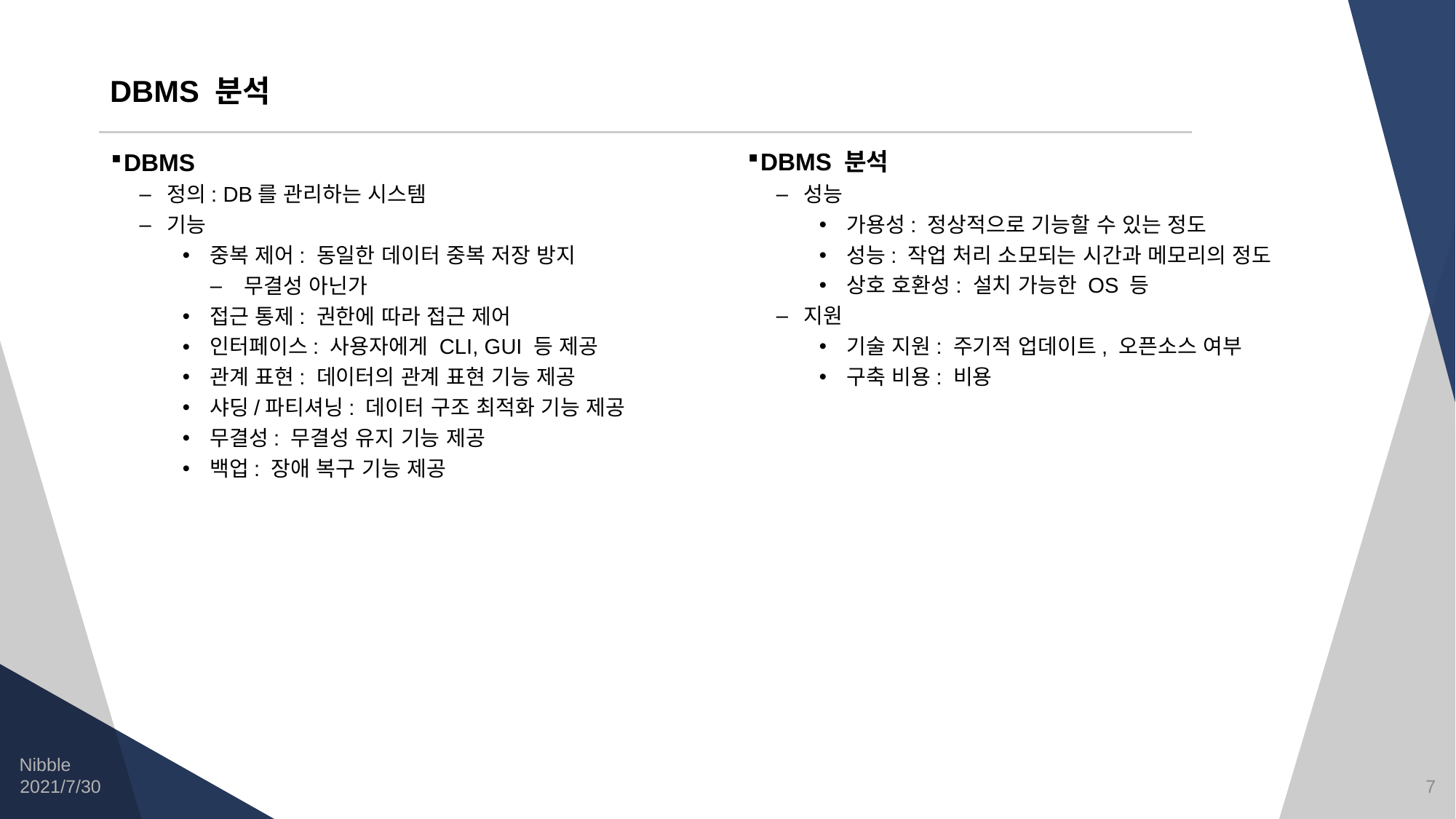

# DBMS 분석
DBMS 분석
성능
가용성: 정상적으로 기능할 수 있는 정도
성능: 작업 처리 소모되는 시간과 메모리의 정도
상호 호환성: 설치 가능한 OS 등
지원
기술 지원: 주기적 업데이트, 오픈소스 여부
구축 비용: 비용
DBMS
정의: DB를 관리하는 시스템
기능
중복 제어: 동일한 데이터 중복 저장 방지
무결성 아닌가
접근 통제: 권한에 따라 접근 제어
인터페이스: 사용자에게 CLI, GUI 등 제공
관계 표현: 데이터의 관계 표현 기능 제공
샤딩/파티셔닝: 데이터 구조 최적화 기능 제공
무결성: 무결성 유지 기능 제공
백업: 장애 복구 기능 제공
Nibble
2021/7/30
7